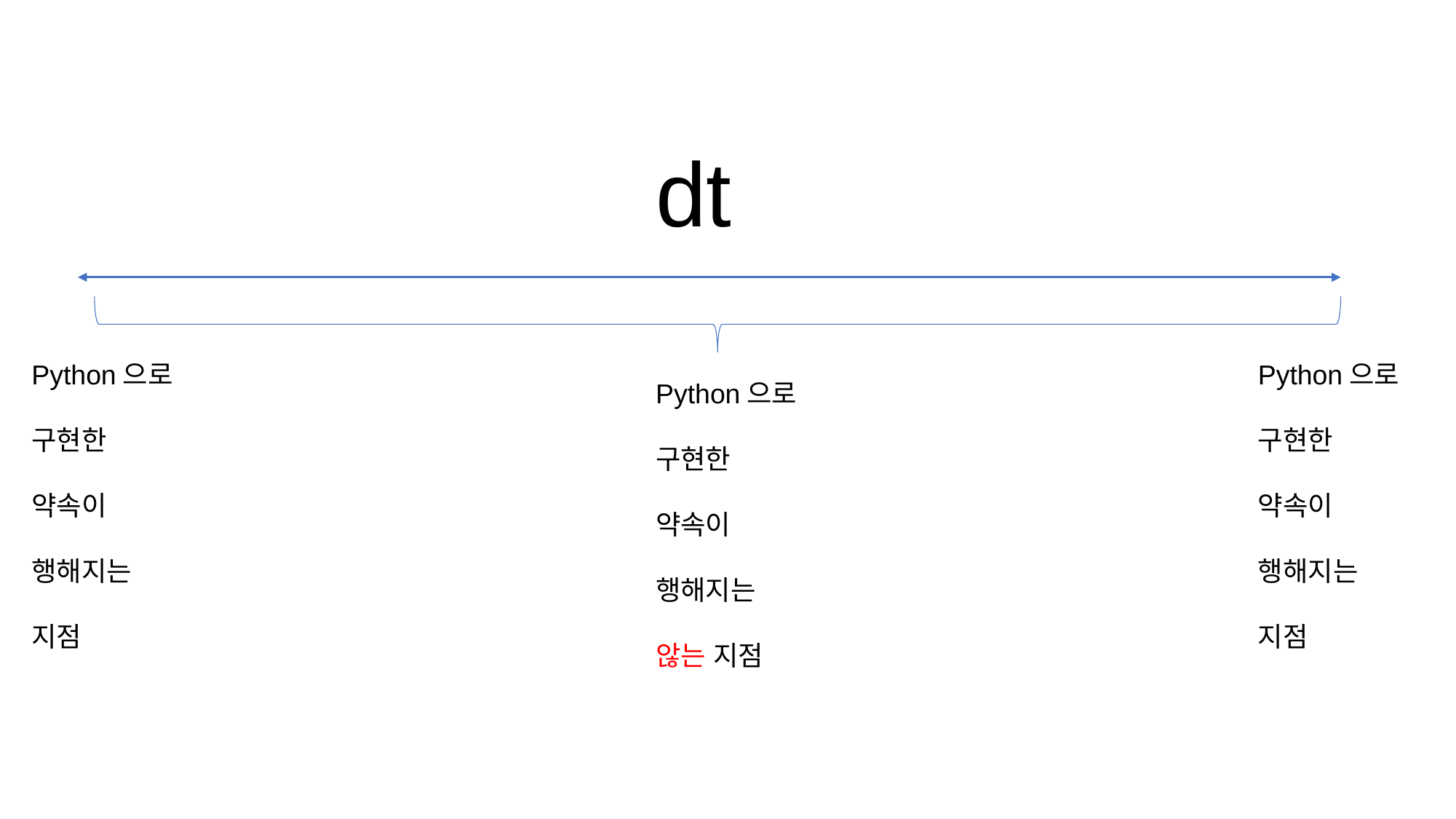

dt
Python으로

구현한

약속이

행해지는

지점
Python으로

구현한

약속이

행해지는

지점
Python으로

구현한

약속이

행해지는

않는 지점